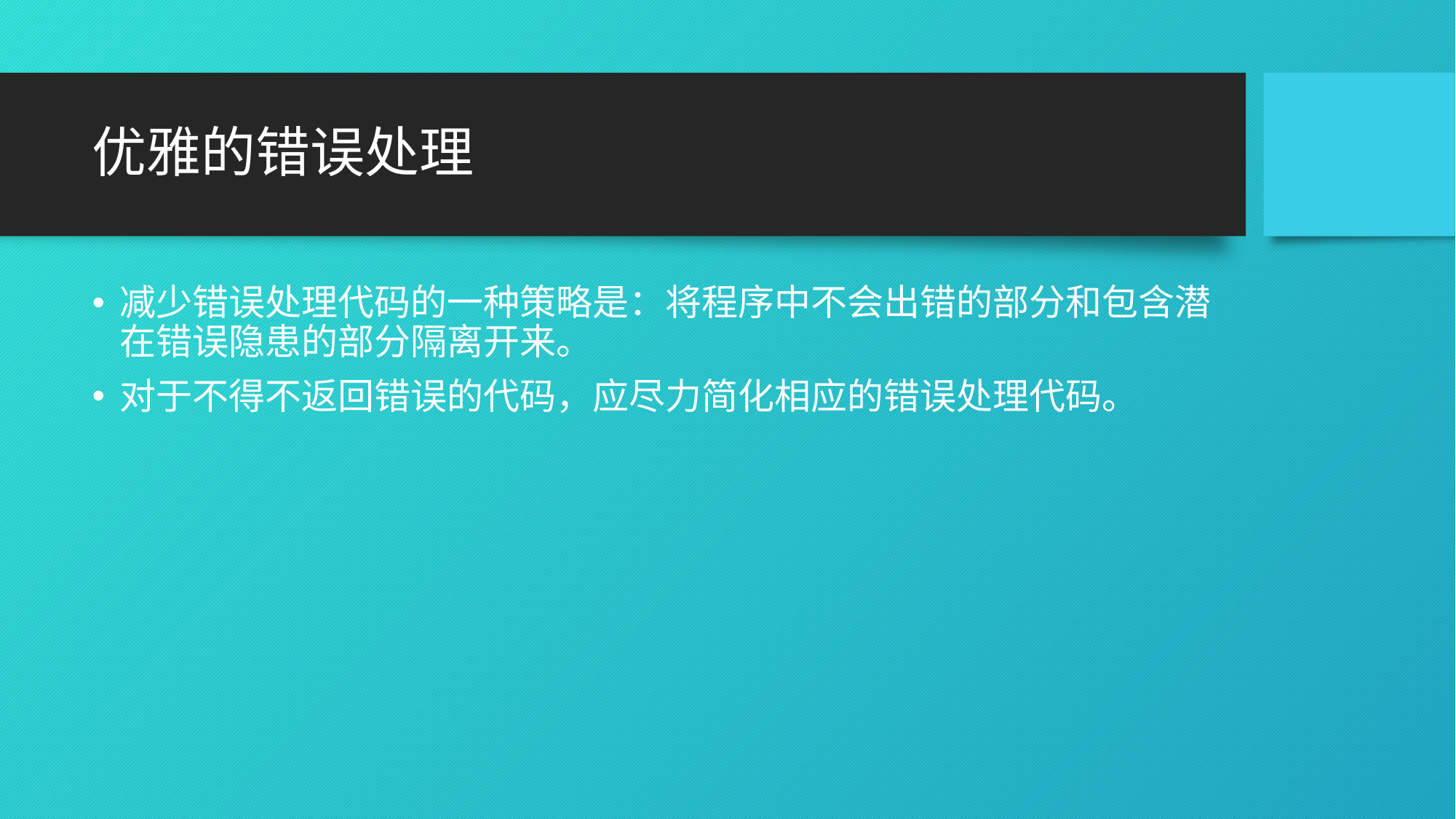

# 优雅的错误处理
减少错误处理代码的一种策略是：将程序中不会出错的部分和包含潜在错误隐患的部分隔离开来。
对于不得不返回错误的代码，应尽力简化相应的错误处理代码。